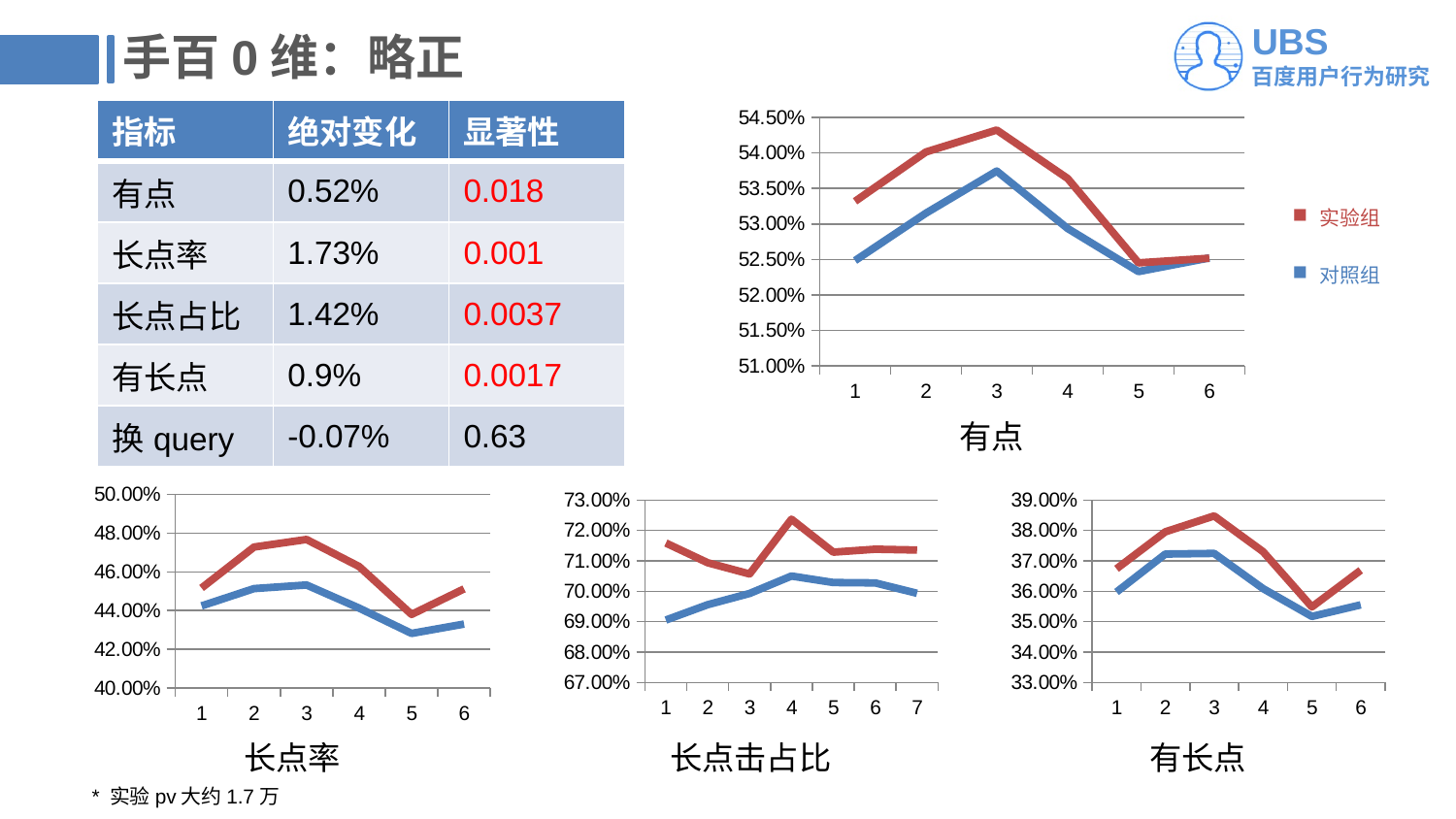

# 手百0维：略正

| 指标 | 绝对变化 | 显著性 |
| --- | --- | --- |
| 有点 | 0.52% | 0.018 |
| 长点率 | 1.73% | 0.001 |
| 长点占比 | 1.42% | 0.0037 |
| 有长点 | 0.9% | 0.0017 |
| 换query | -0.07% | 0.63 |

### Chart

| Category |  |  |
|---|---|---|
实验组
对照组
有点

### Chart

| Category |  |  |
|---|---|---|

### Chart

| Category |  |  |
|---|---|---|

### Chart

| Category |  |  |
|---|---|---|
长点率
长点击占比
有长点
* 实验pv大约1.7万